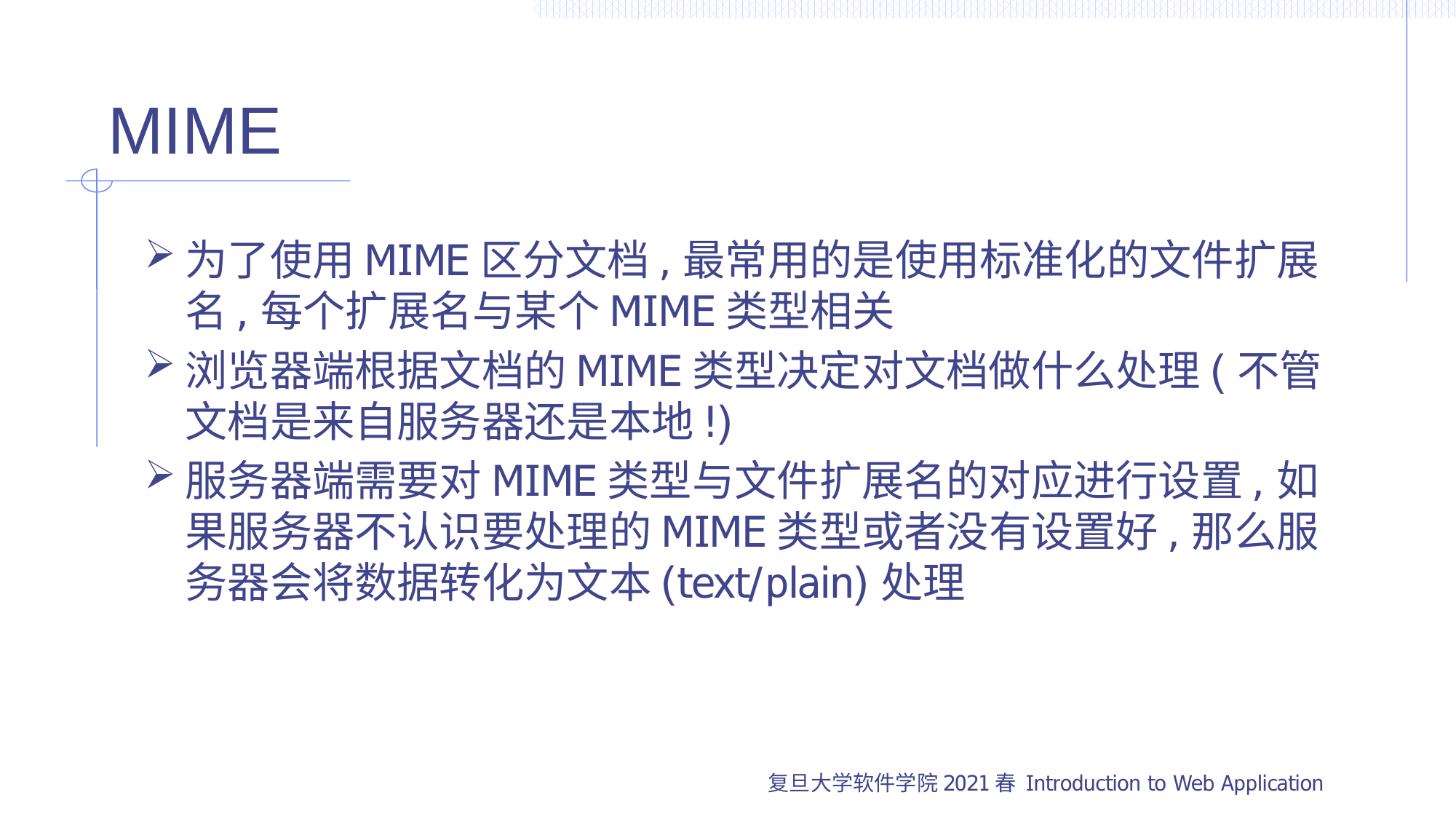

# MIME
为了使用MIME区分文档,最常用的是使用标准化的文件扩展名,每个扩展名与某个MIME类型相关
浏览器端根据文档的MIME类型决定对文档做什么处理(不管文档是来自服务器还是本地!)
服务器端需要对MIME类型与文件扩展名的对应进行设置,如果服务器不认识要处理的MIME类型或者没有设置好,那么服务器会将数据转化为文本(text/plain)处理